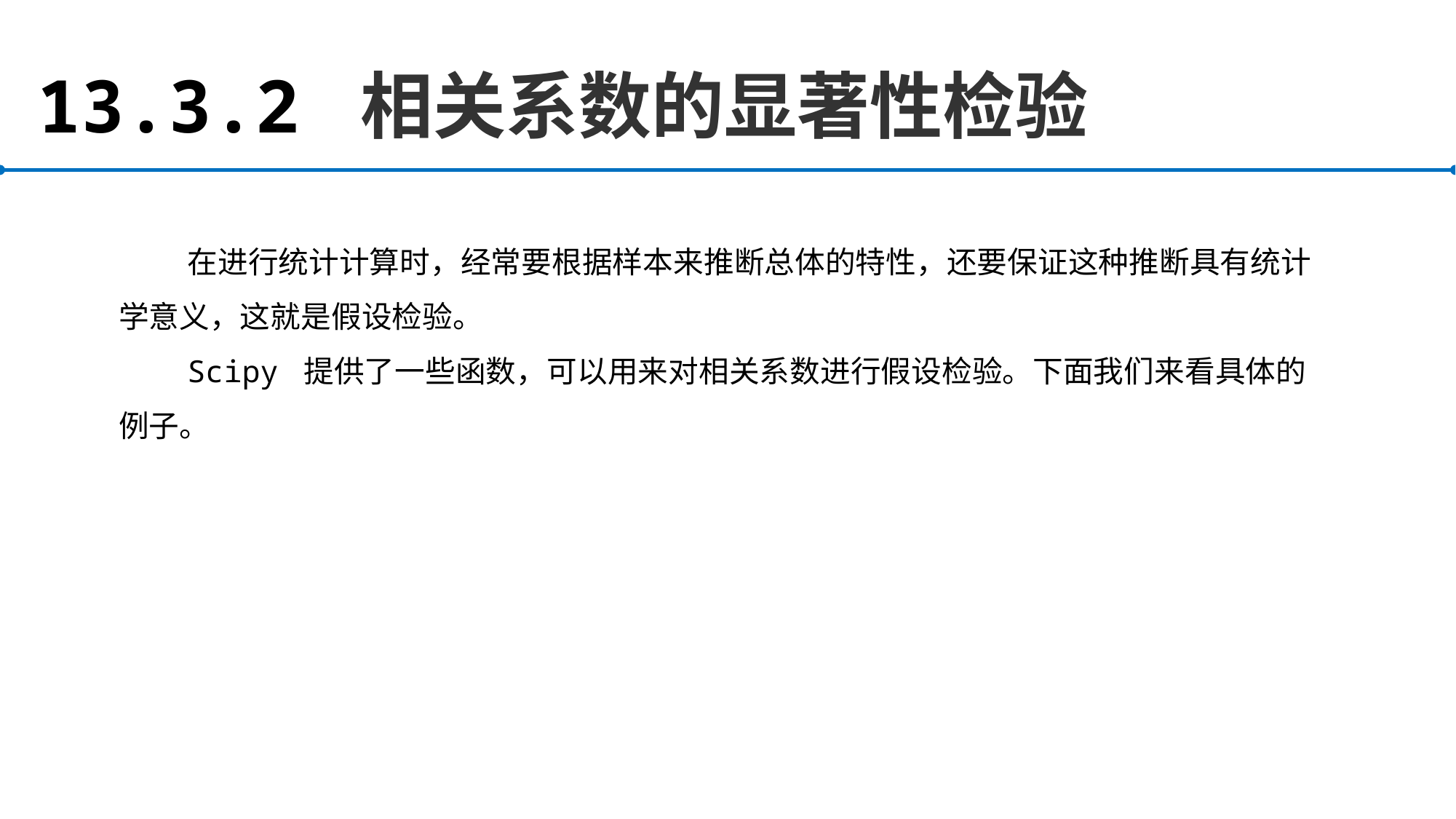

# 13.3.2 相关系数的显著性检验
在进行统计计算时，经常要根据样本来推断总体的特性，还要保证这种推断具有统计学意义，这就是假设检验。
Scipy 提供了一些函数，可以用来对相关系数进行假设检验。下面我们来看具体的例子。